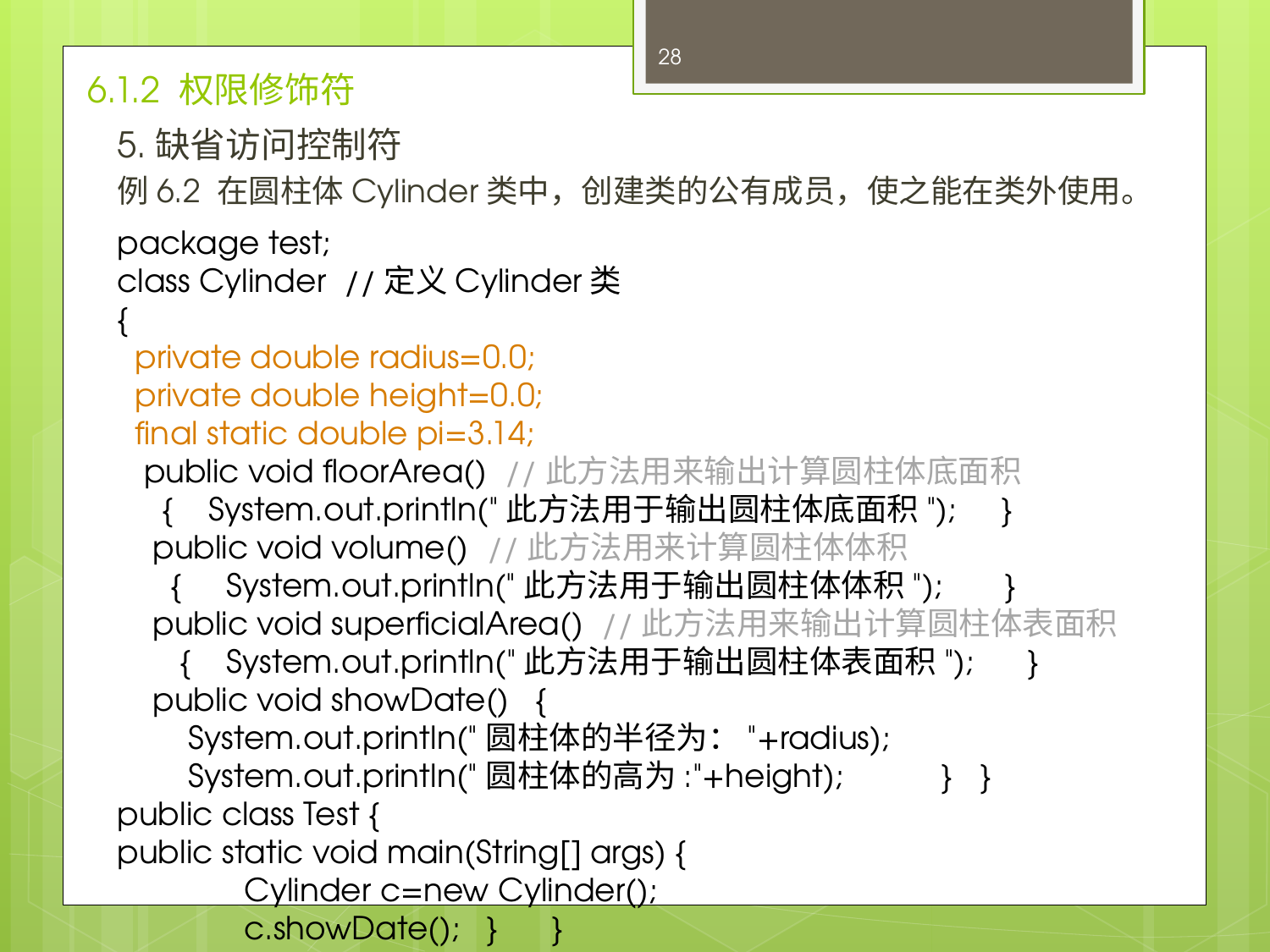

28
# 6.1.2 权限修饰符
5.缺省访问控制符
例6.2 在圆柱体Cylinder类中，创建类的公有成员，使之能在类外使用。

package test;
class Cylinder  //定义Cylinder类
{
  private double radius=0.0;
  private double height=0.0;
  final static double pi=3.14;
   public void floorArea()  //此方法用来输出计算圆柱体底面积
     {    System.out.println("此方法用于输出圆柱体底面积");     }
    public void volume()  //此方法用来计算圆柱体体积
      {     System.out.println("此方法用于输出圆柱体体积");       }
    public void superficialArea()  //此方法用来输出计算圆柱体表面积
       {    System.out.println("此方法用于输出圆柱体表面积");      }
    public void showDate()   {
        System.out.println("圆柱体的半径为："+radius);
        System.out.println("圆柱体的高为:"+height);           }   }
public class Test {
public static void main(String[] args) {
	Cylinder c=new Cylinder();
	c.showDate();   }      }